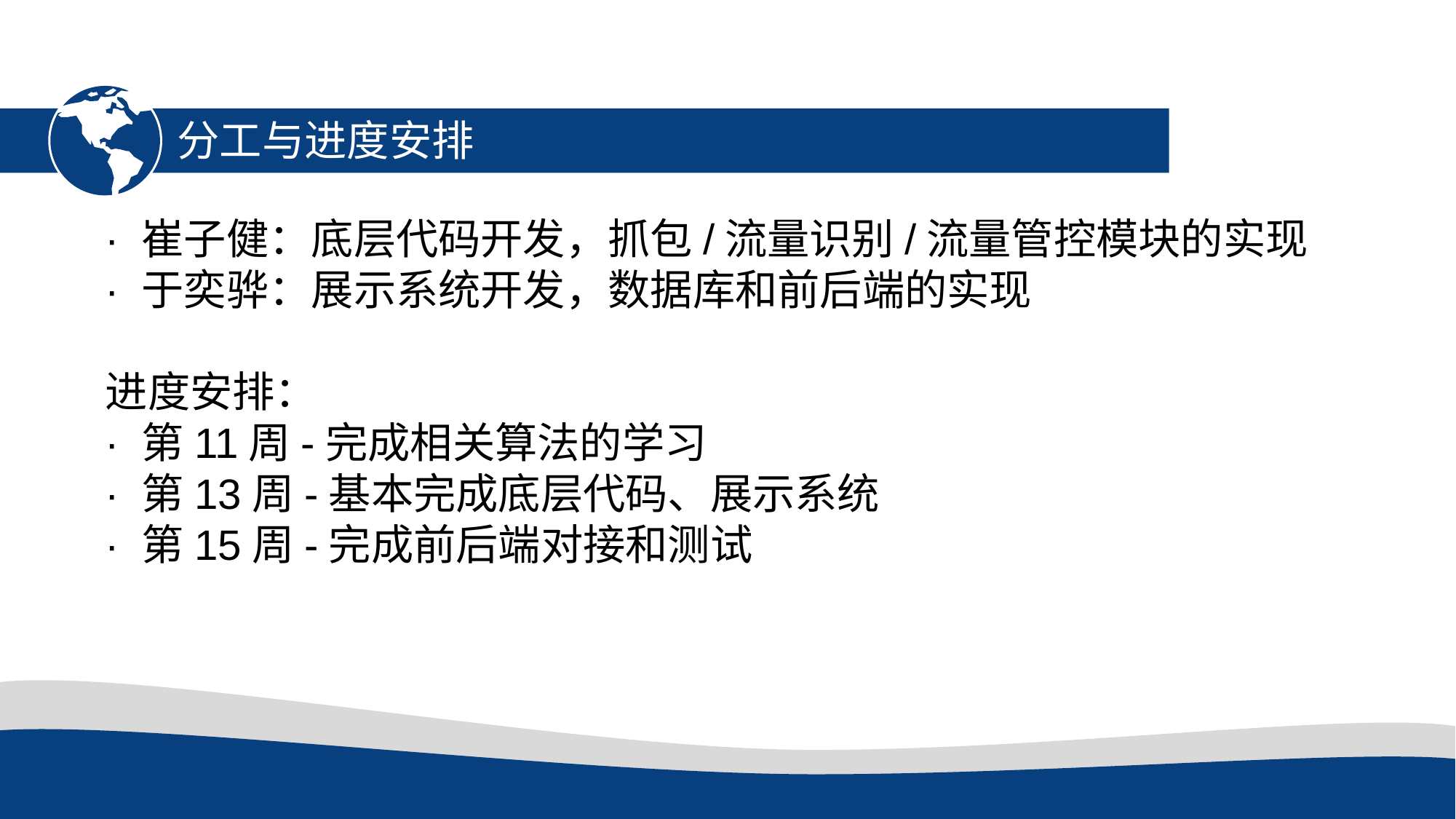

分工与进度安排
· 崔子健：底层代码开发，抓包/流量识别/流量管控模块的实现
· 于奕骅：展示系统开发，数据库和前后端的实现

进度安排：
· 第11周-完成相关算法的学习
· 第13周-基本完成底层代码、展示系统
· 第15周-完成前后端对接和测试